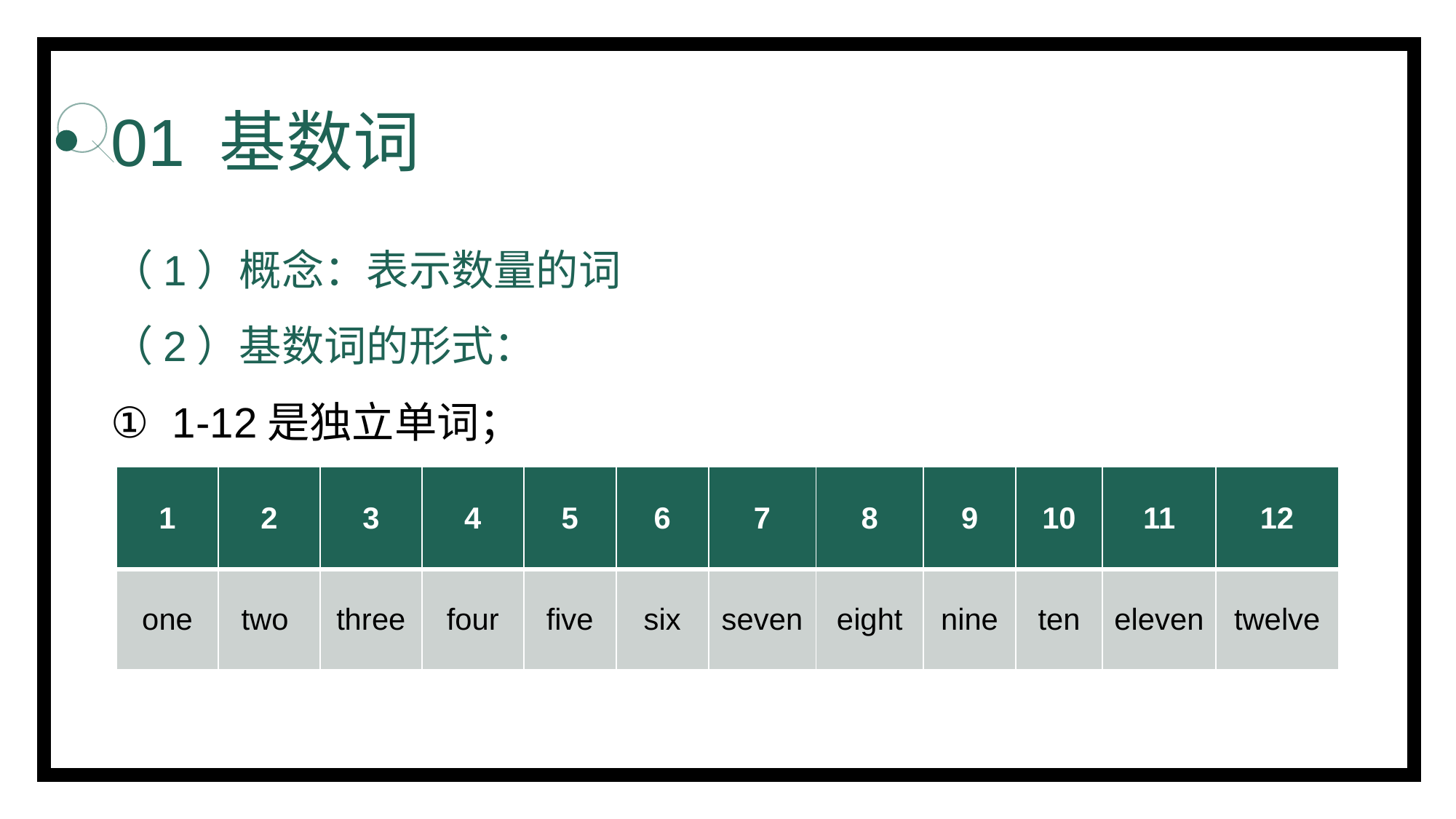

# 01 基数词
（1）概念：表示数量的词
（2）基数词的形式：
1-12是独立单词；

| 1 | 2 | 3 | 4 | 5 | 6 | 7 | 8 | 9 | 10 | 11 | 12 |
| --- | --- | --- | --- | --- | --- | --- | --- | --- | --- | --- | --- |
| one | two | three | four | five | six | seven | eight | nine | ten | eleven | twelve |